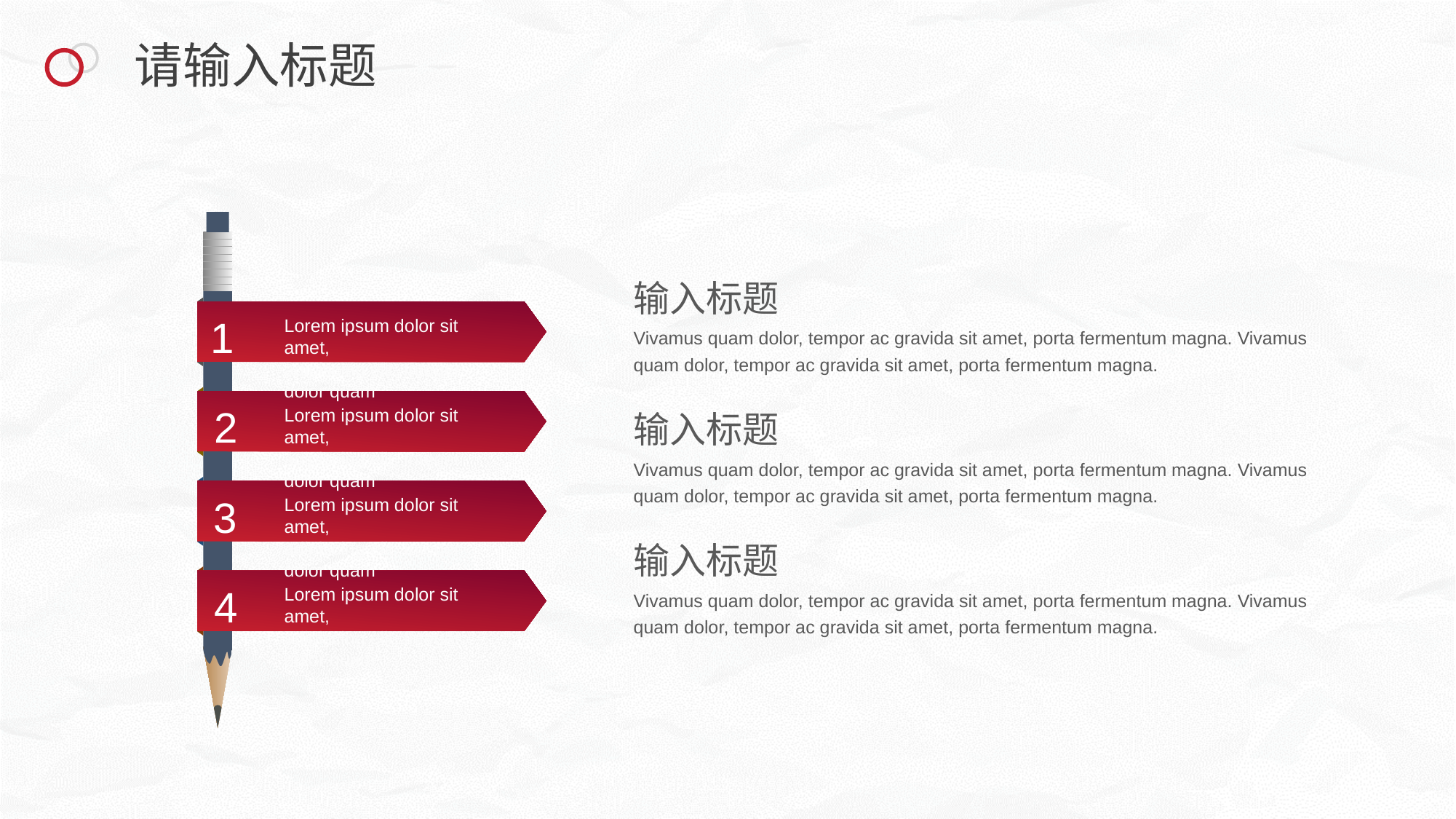

请输入标题

1
Lorem ipsum dolor sit amet,
adipiscing elit. Integer dolor quam

2
Lorem ipsum dolor sit amet,
adipiscing elit. Integer dolor quam

3
Lorem ipsum dolor sit amet,
adipiscing elit. Integer dolor quam

4
Lorem ipsum dolor sit amet,
adipiscing elit. Integer dolor quam

输入标题
Vivamus quam dolor, tempor ac gravida sit amet, porta fermentum magna. Vivamus quam dolor, tempor ac gravida sit amet, porta fermentum magna.
输入标题
Vivamus quam dolor, tempor ac gravida sit amet, porta fermentum magna. Vivamus quam dolor, tempor ac gravida sit amet, porta fermentum magna.
输入标题
Vivamus quam dolor, tempor ac gravida sit amet, porta fermentum magna. Vivamus quam dolor, tempor ac gravida sit amet, porta fermentum magna.